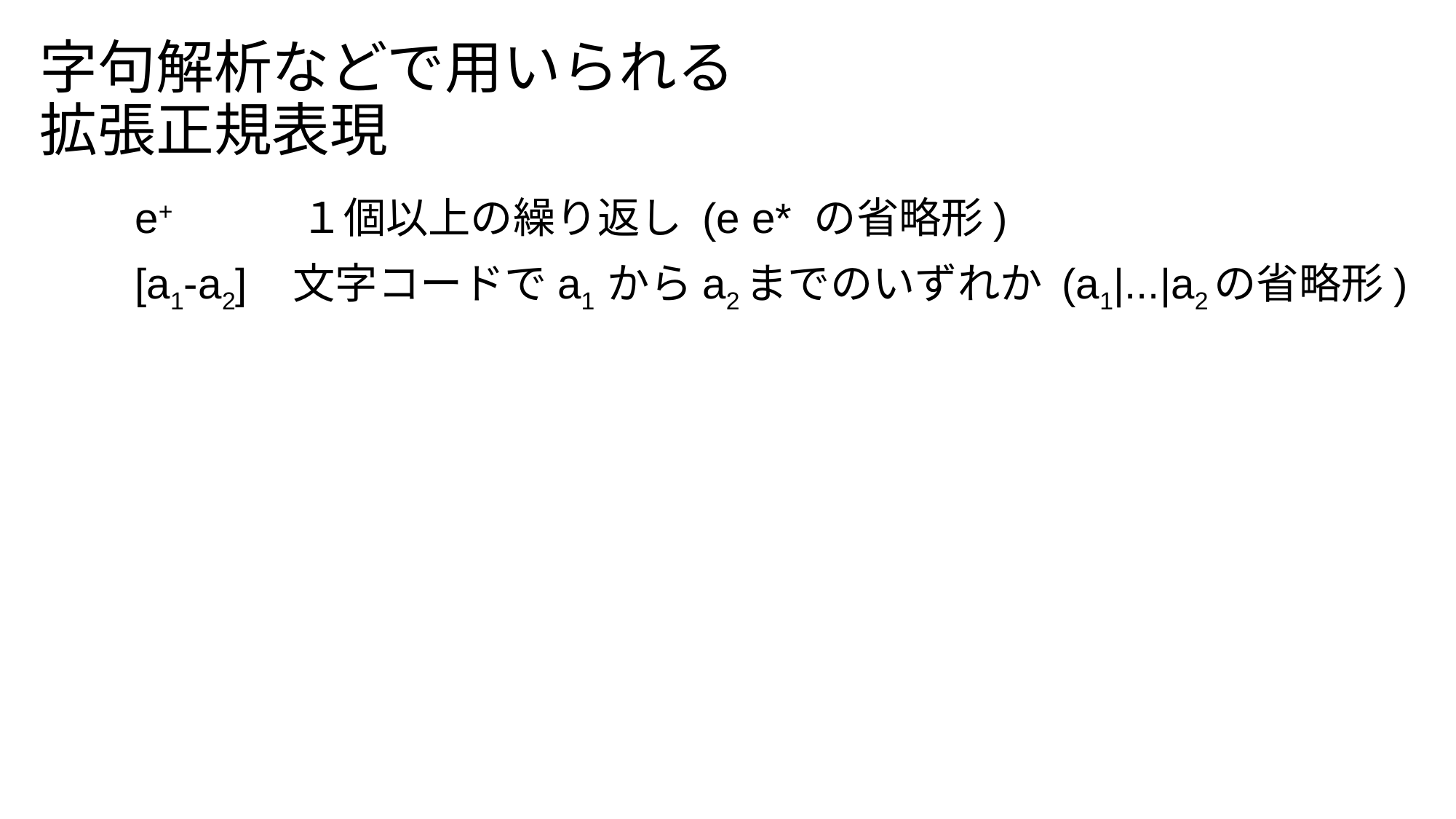

# 字句解析などで用いられる 拡張正規表現
      e+          １個以上の繰り返し (e e* の省略形)
      [a1-a2]   文字コードでa1 からa2までのいずれか (a1|...|a2の省略形)